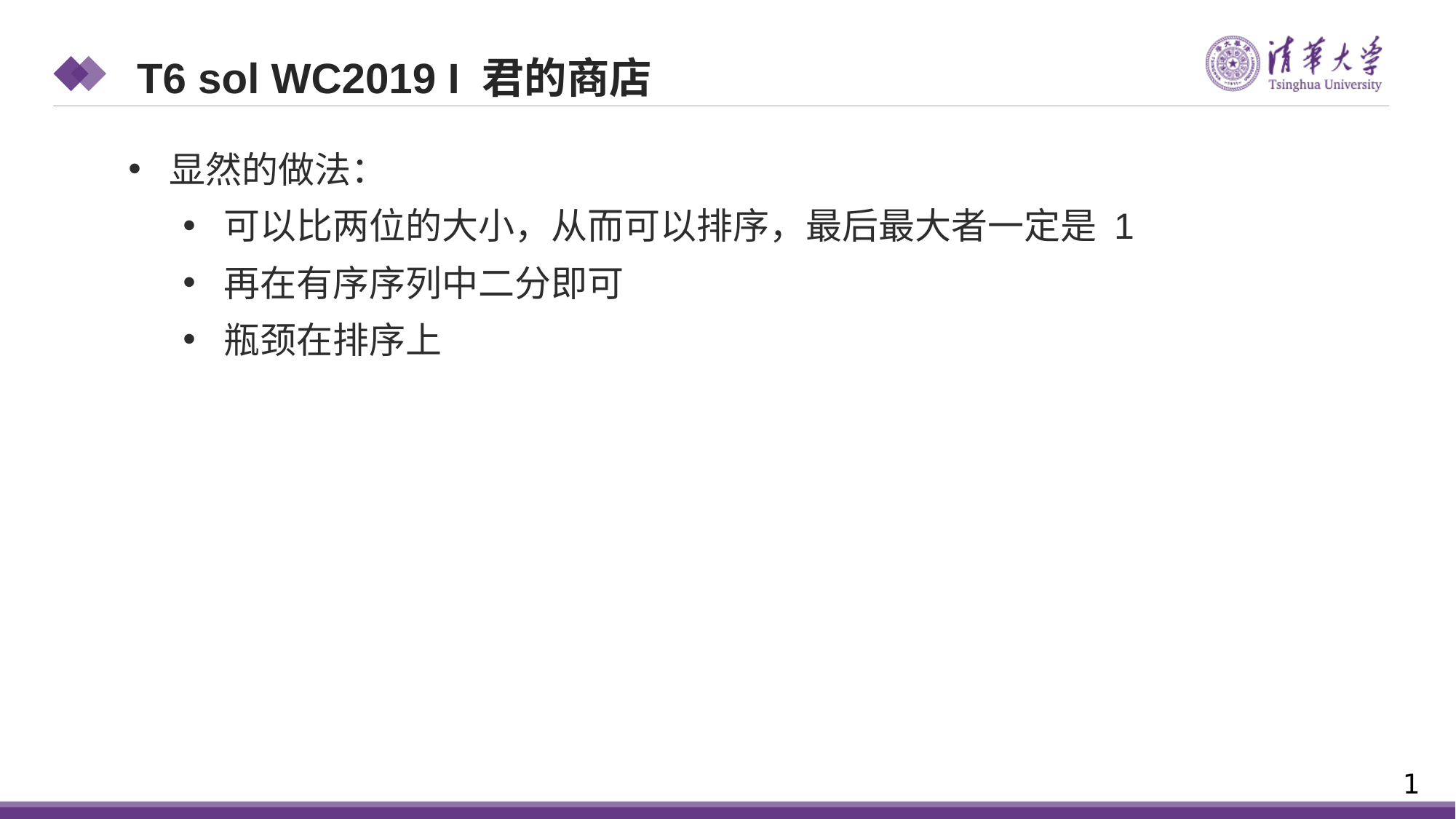

T6 sol WC2019 I 君的商店
显然的做法：
可以比两位的大小，从而可以排序，最后最大者一定是 1
再在有序序列中二分即可
瓶颈在排序上
1